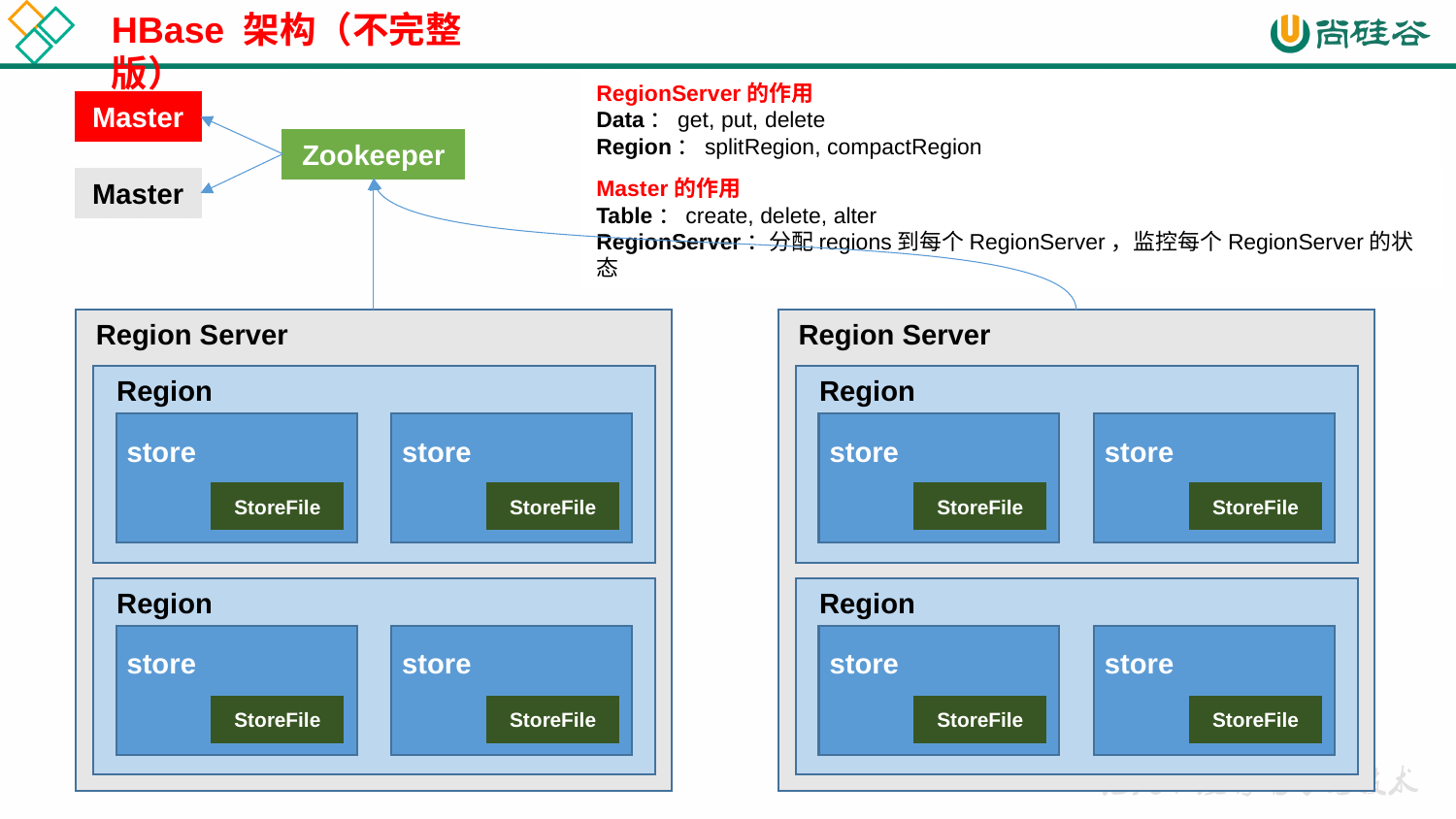

HBase 架构（不完整版）
RegionServer的作用
Data：get, put, delete
Region：splitRegion, compactRegion
Master
Zookeeper
Master的作用
Table：create, delete, alter
RegionServer：分配regions到每个RegionServer，监控每个RegionServer的状态
Master

Region Server

Region Server

Region

Region

store
store
store
store
StoreFile
StoreFile
StoreFile
StoreFile

Region

Region

store
store
store
store
StoreFile
StoreFile
StoreFile
StoreFile